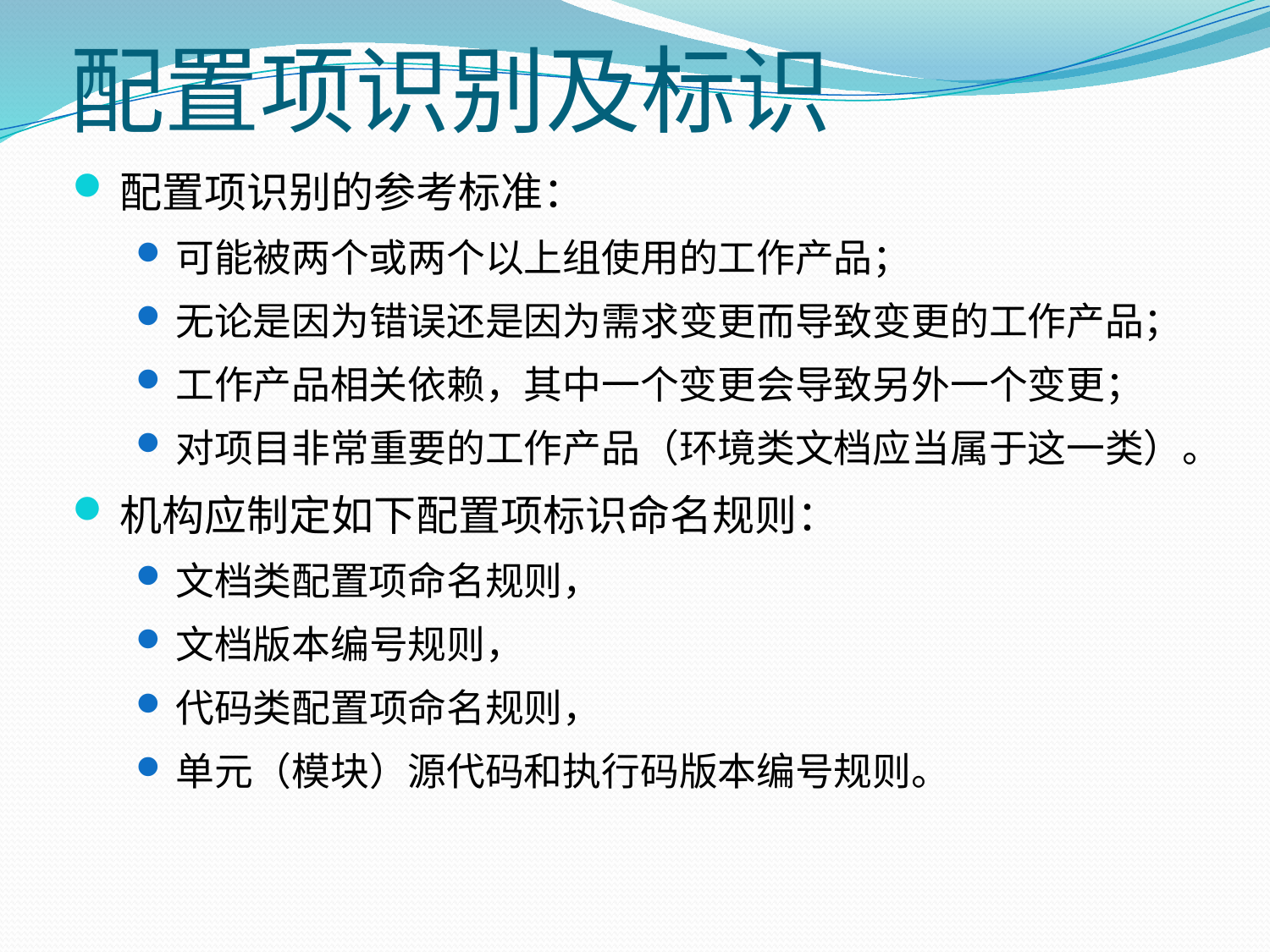

配置项识别及标识
配置项识别的参考标准：
可能被两个或两个以上组使用的工作产品；
无论是因为错误还是因为需求变更而导致变更的工作产品；
工作产品相关依赖，其中一个变更会导致另外一个变更；
对项目非常重要的工作产品（环境类文档应当属于这一类）。
机构应制定如下配置项标识命名规则：
文档类配置项命名规则，
文档版本编号规则，
代码类配置项命名规则，
单元（模块）源代码和执行码版本编号规则。